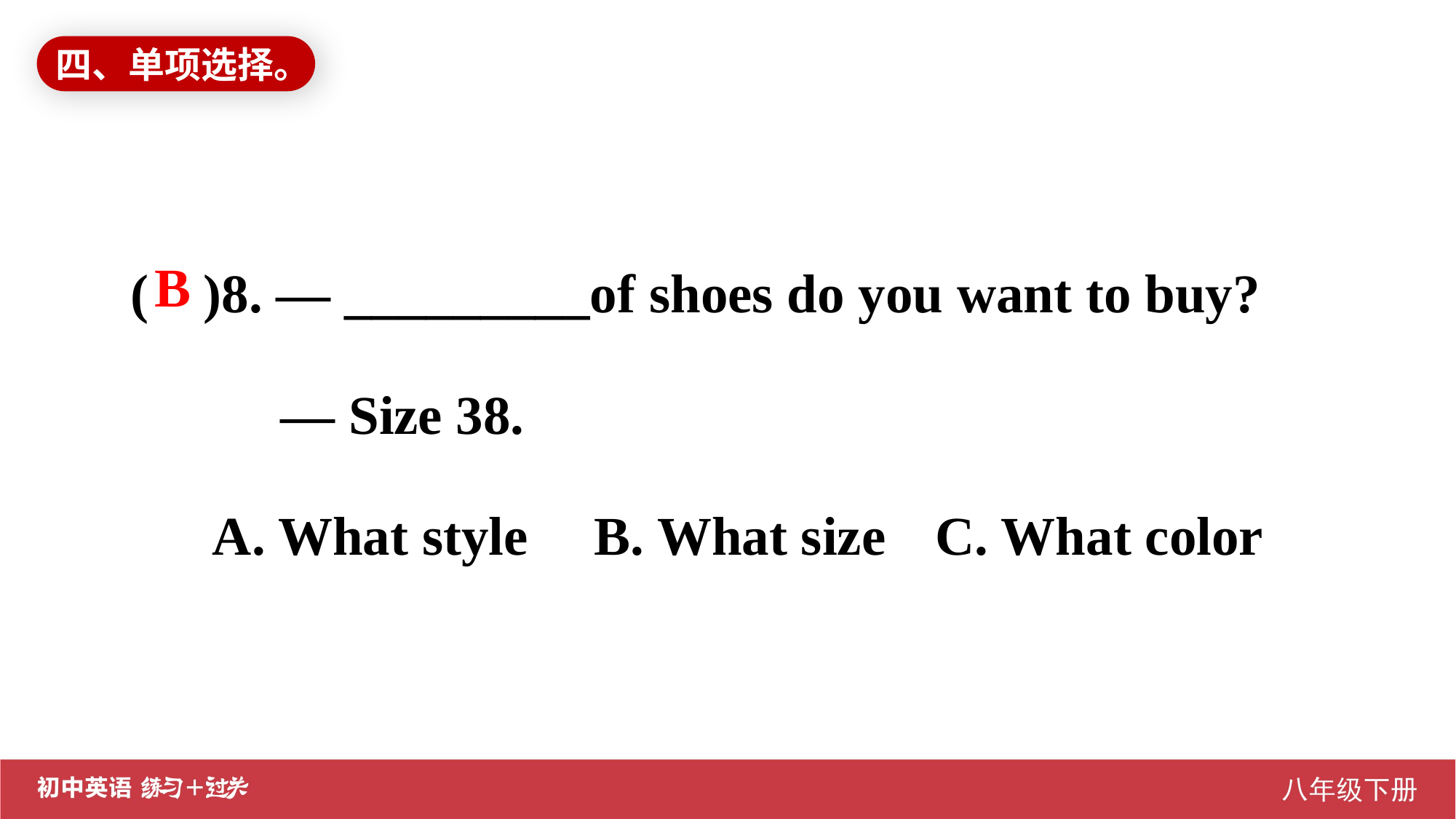

四、单项选择。
(    )8. — _________of shoes do you want to buy?
           — Size 38.
      A. What style	  B. What size	   C. What color
B